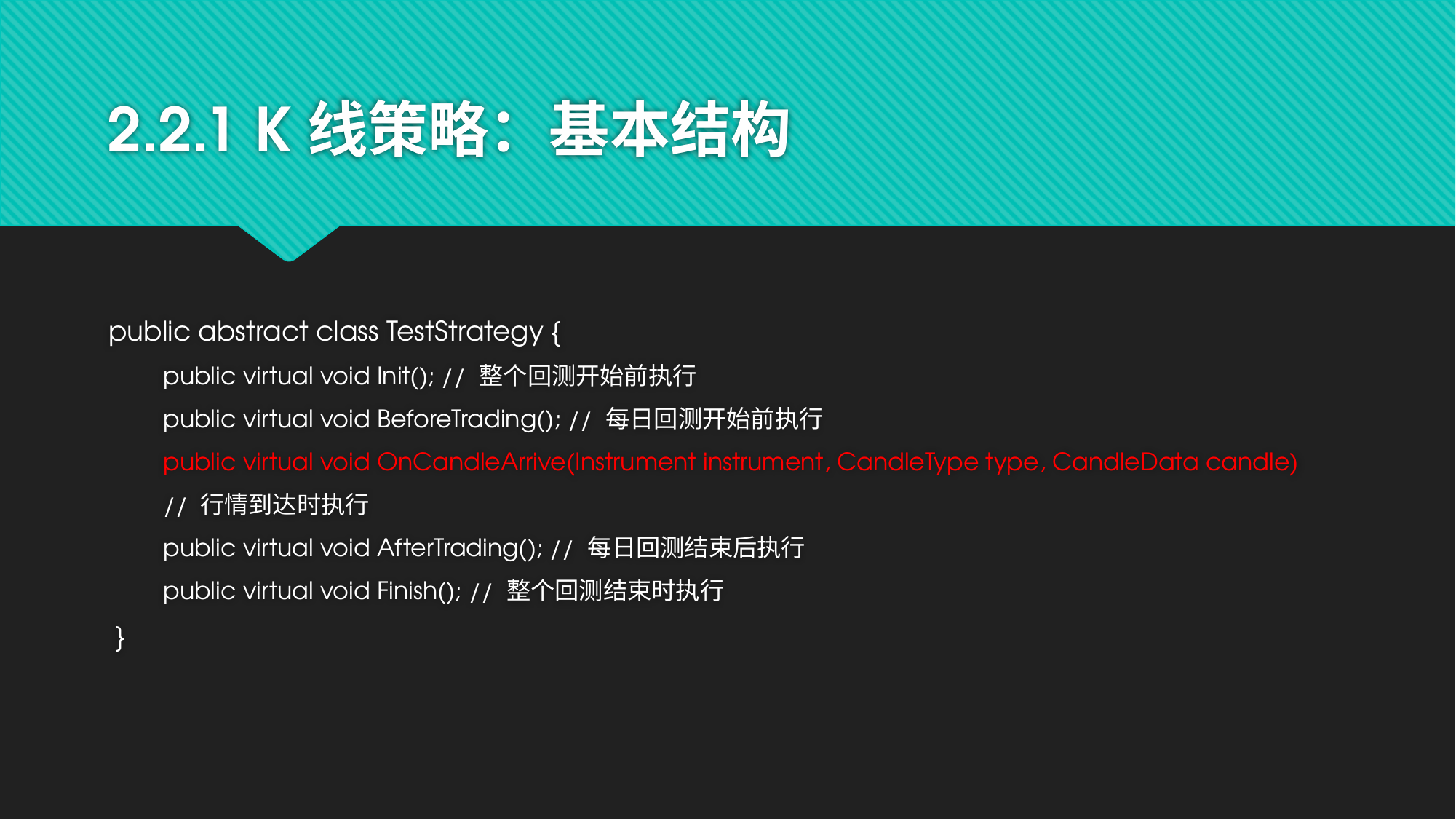

# 2.2.1 K线策略：基本结构
public abstract class TestStrategy {
public virtual void Init(); // 整个回测开始前执行
public virtual void BeforeTrading(); // 每日回测开始前执行
public virtual void OnCandleArrive(Instrument instrument, CandleType type, CandleData candle)
// 行情到达时执行
public virtual void AfterTrading(); // 每日回测结束后执行
public virtual void Finish(); // 整个回测结束时执行
}